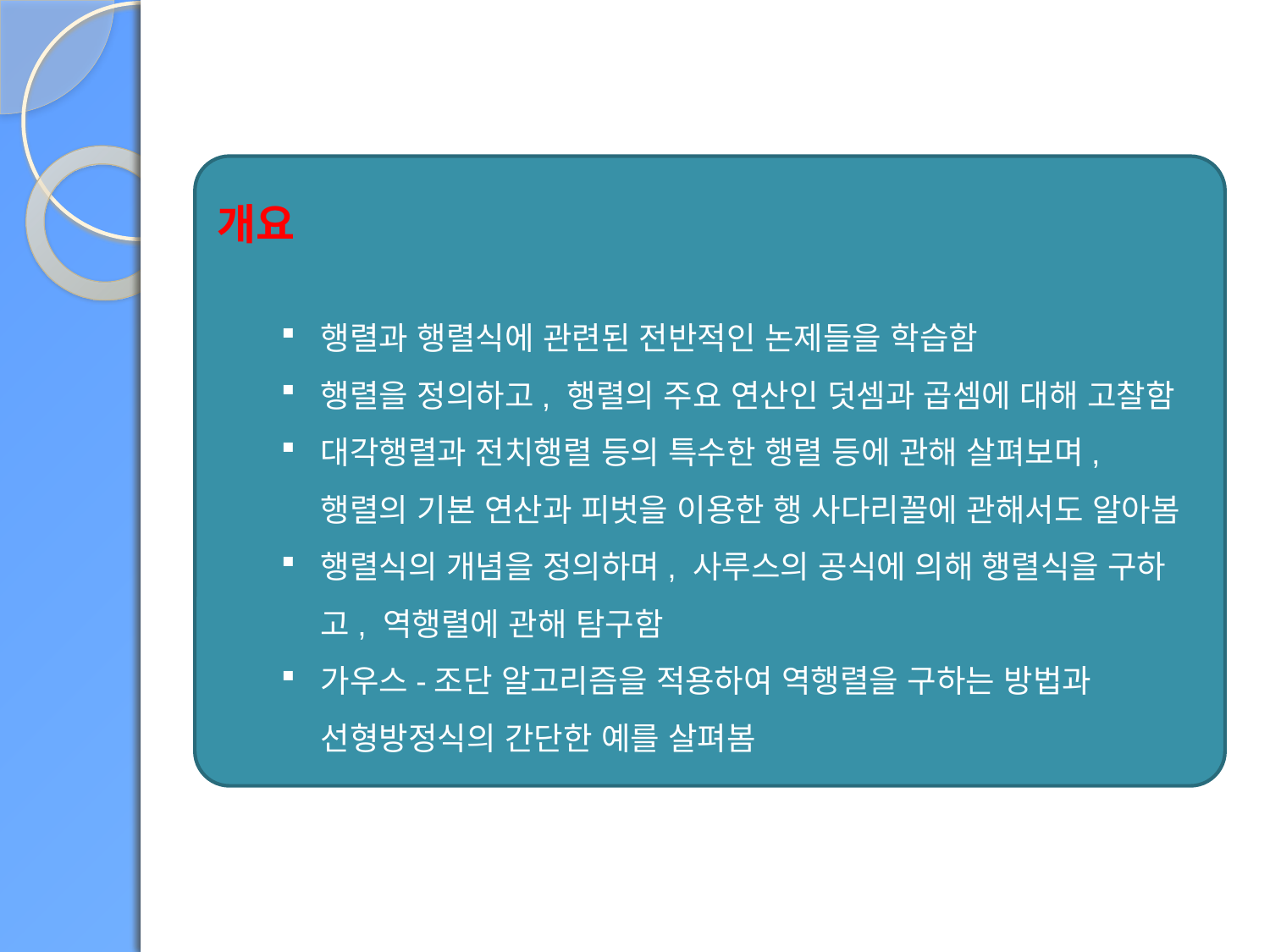

개요

행렬과 행렬식에 관련된 전반적인 논제들을 학습함
행렬을 정의하고, 행렬의 주요 연산인 덧셈과 곱셈에 대해 고찰함
대각행렬과 전치행렬 등의 특수한 행렬 등에 관해 살펴보며, 행렬의 기본 연산과 피벗을 이용한 행 사다리꼴에 관해서도 알아봄
행렬식의 개념을 정의하며, 사루스의 공식에 의해 행렬식을 구하고, 역행렬에 관해 탐구함
가우스-조단 알고리즘을 적용하여 역행렬을 구하는 방법과 선형방정식의 간단한 예를 살펴봄